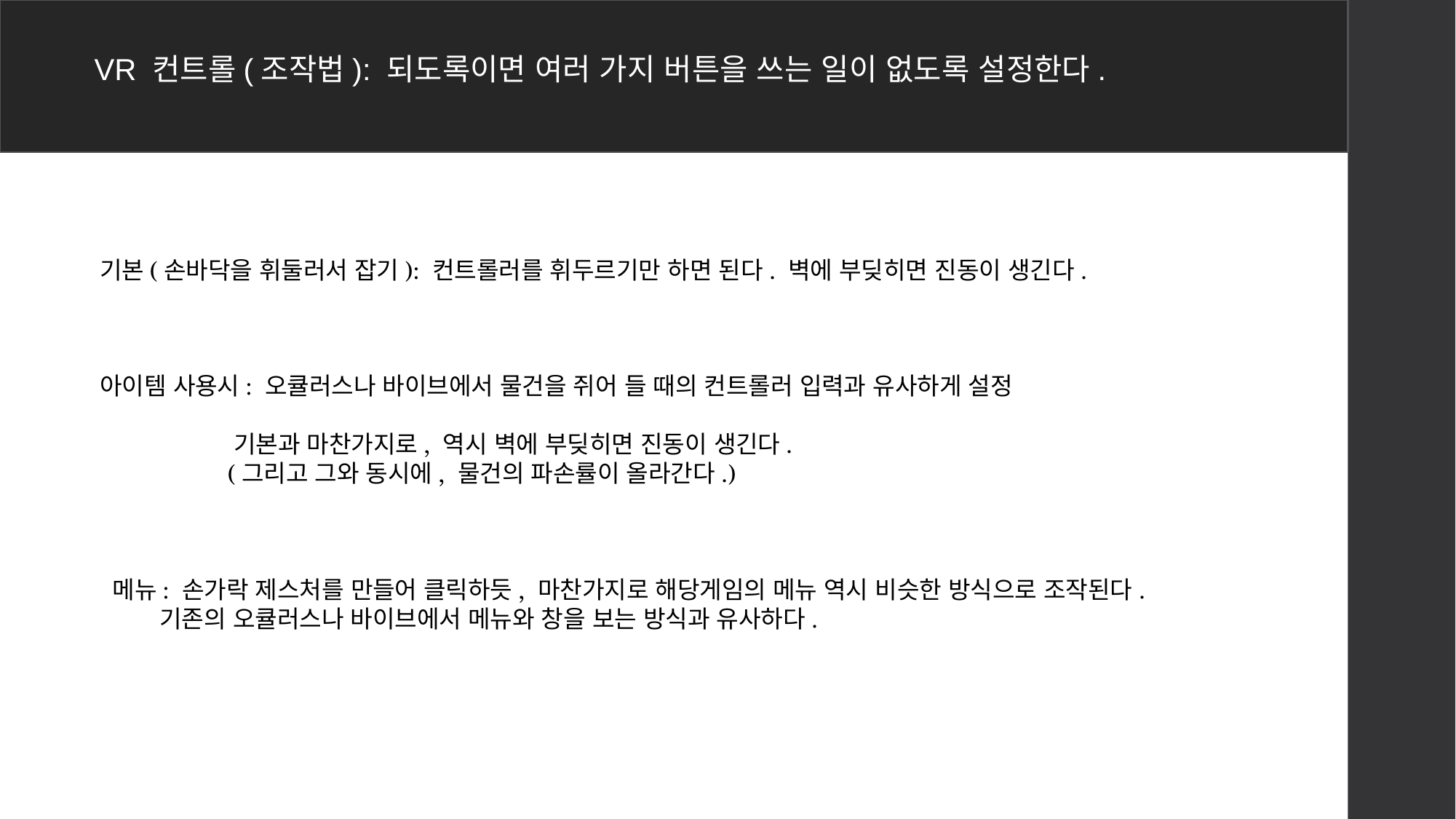

VR 컨트롤(조작법): 되도록이면 여러 가지 버튼을 쓰는 일이 없도록 설정한다.
기본(손바닥을 휘둘러서 잡기): 컨트롤러를 휘두르기만 하면 된다. 벽에 부딪히면 진동이 생긴다.

아이템 사용시: 오큘러스나 바이브에서 물건을 쥐어 들 때의 컨트롤러 입력과 유사하게 설정

                   기본과 마찬가지로, 역시 벽에 부딪히면 진동이 생긴다.
                   (그리고 그와 동시에, 물건의 파손률이 올라간다.)

 메뉴: 손가락 제스처를 만들어 클릭하듯, 마찬가지로 해당게임의 메뉴 역시 비슷한 방식으로 조작된다.
        기존의 오큘러스나 바이브에서 메뉴와 창을 보는 방식과 유사하다.